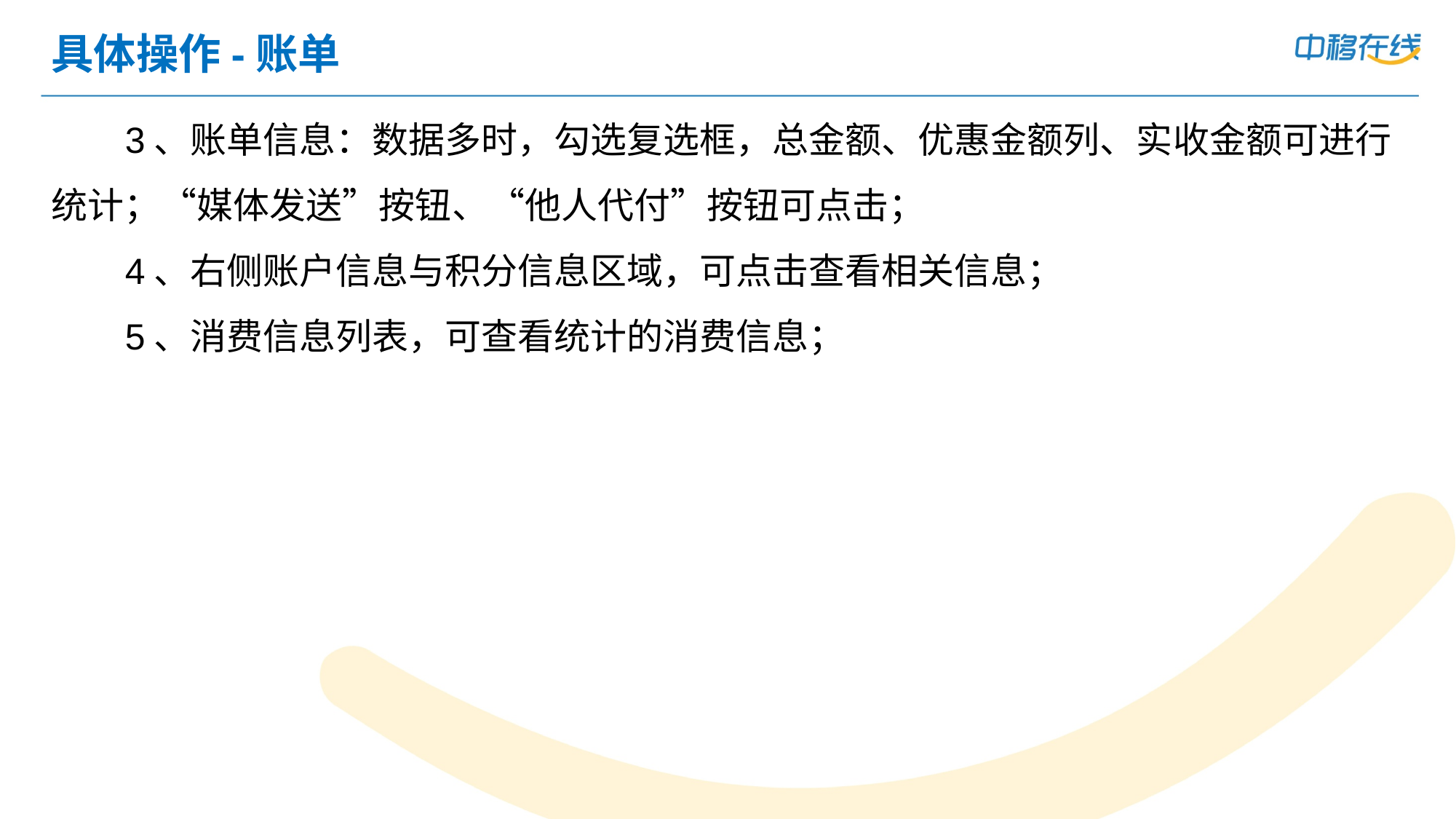

# 具体操作-账单
   3、账单信息：数据多时，勾选复选框，总金额、优惠金额列、实收金额可进行统计；“媒体发送”按钮、“他人代付”按钮可点击；
   4、右侧账户信息与积分信息区域，可点击查看相关信息；
   5、消费信息列表，可查看统计的消费信息；